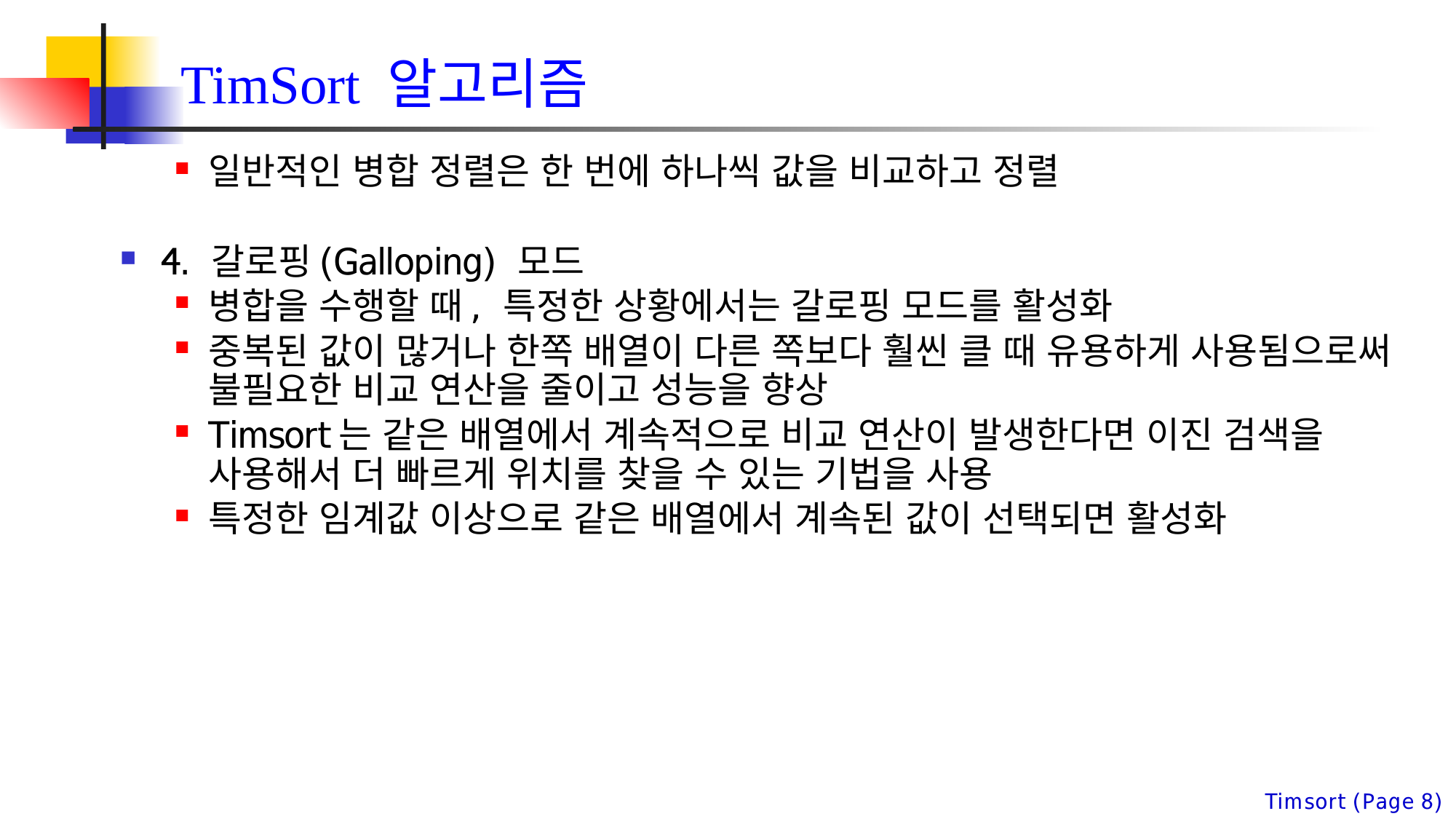

# TimSort 알고리즘
일반적인 병합 정렬은 한 번에 하나씩 값을 비교하고 정렬

4. 갈로핑(Galloping) 모드
병합을 수행할 때, 특정한 상황에서는 갈로핑 모드를 활성화
중복된 값이 많거나 한쪽 배열이 다른 쪽보다 훨씬 클 때 유용하게 사용됨으로써 불필요한 비교 연산을 줄이고 성능을 향상
Timsort는 같은 배열에서 계속적으로 비교 연산이 발생한다면 이진 검색을 사용해서 더 빠르게 위치를 찾을 수 있는 기법을 사용
특정한 임계값 이상으로 같은 배열에서 계속된 값이 선택되면 활성화
Timsort (Page 8)